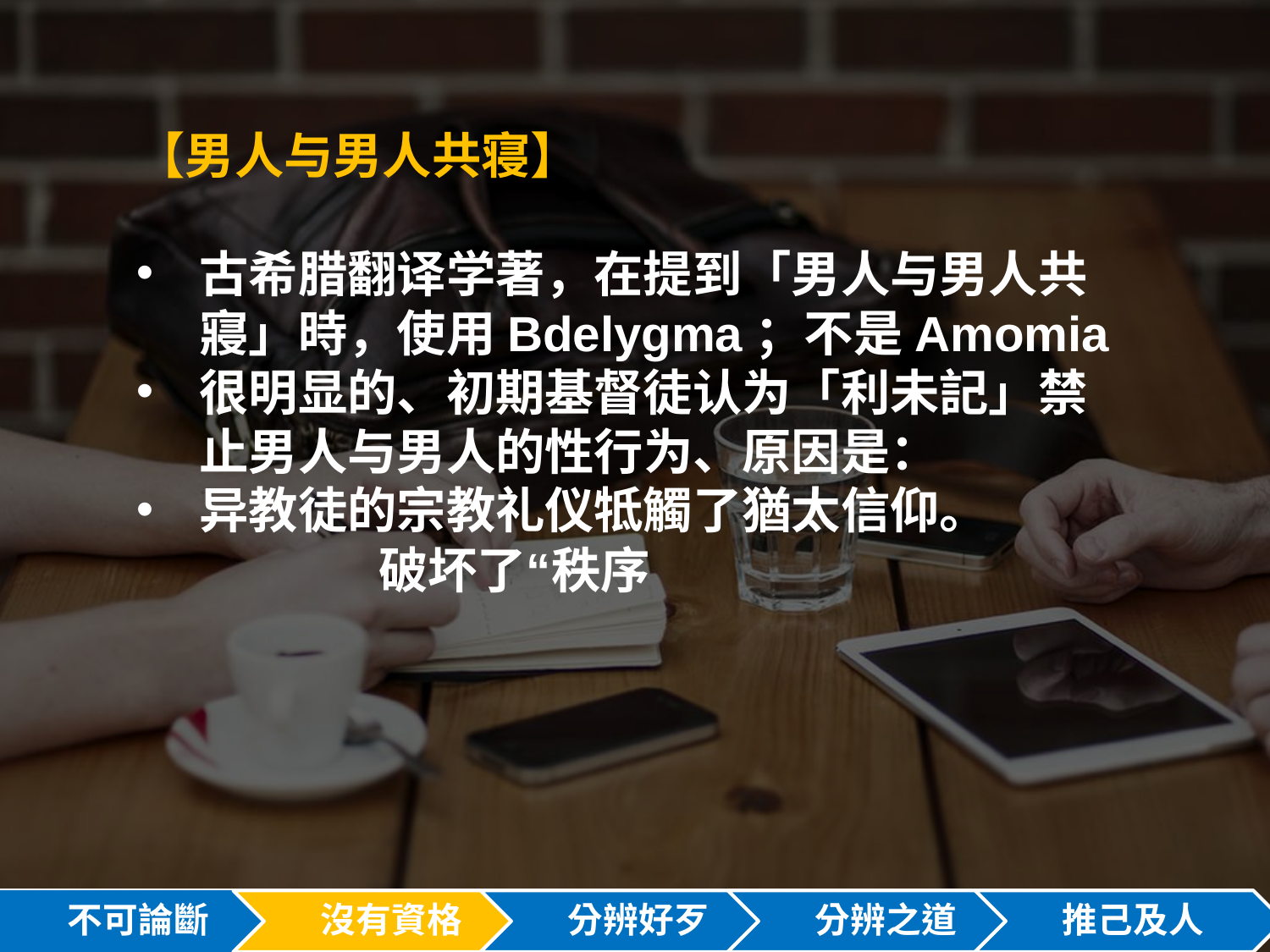

【男人与男人共寝】

古希腊翻译学著，在提到「男人与男人共寢」時，使用Bdelygma；不是Amomia
很明显的、初期基督徒认为「利未記」禁止男人与男人的性行为、原因是：
异教徒的宗教礼仪牴觸了猶太信仰。                        破坏了“秩序

不可論斷

沒有資格

分辨好歹

分辨之道

推己及人